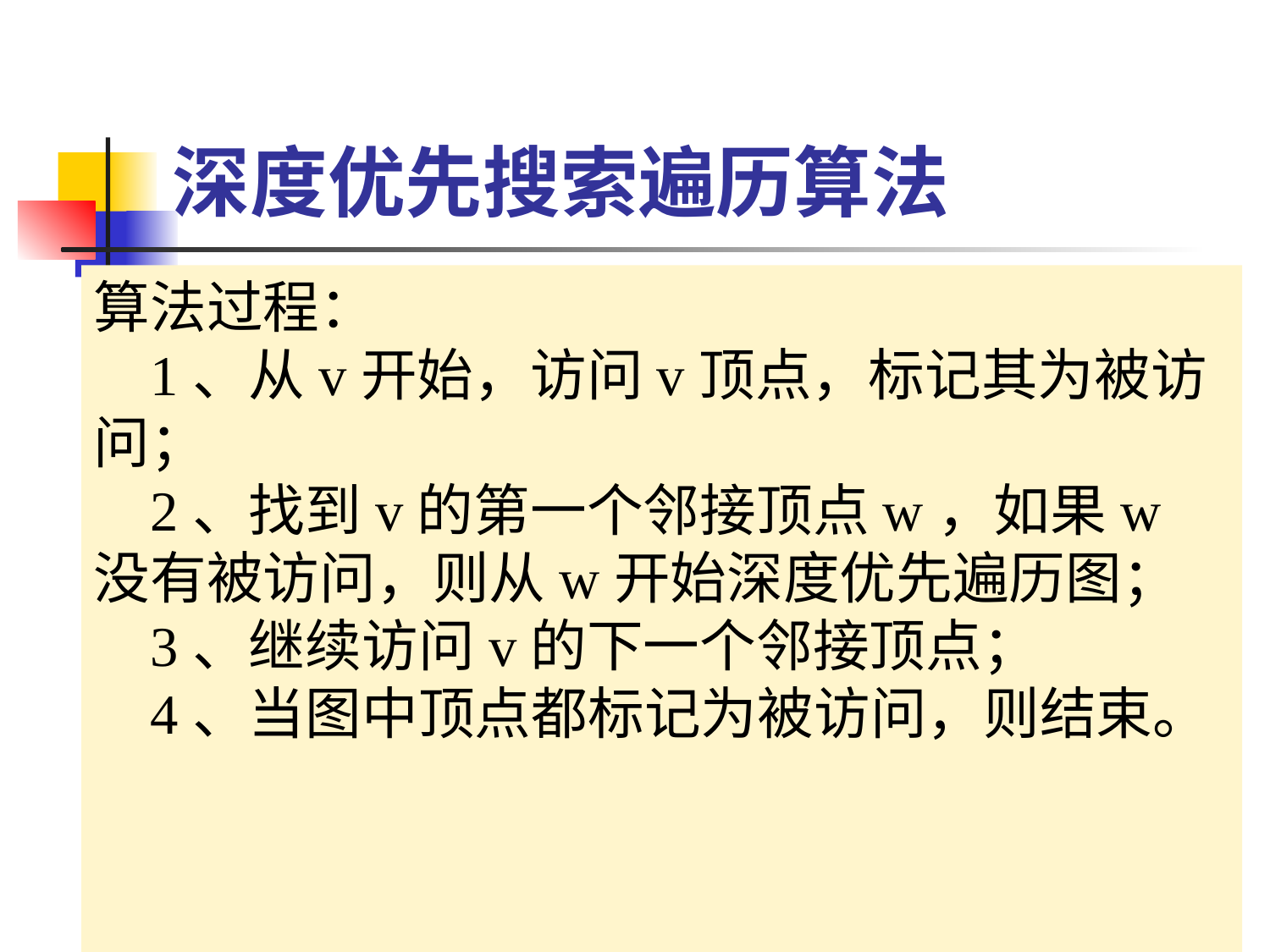

# 深度优先搜索遍历算法
算法过程：
    1、从v开始，访问v顶点，标记其为被访问；
    2、找到v的第一个邻接顶点w，如果w没有被访问，则从w开始深度优先遍历图；
    3、继续访问v的下一个邻接顶点；
    4、当图中顶点都标记为被访问，则结束。

69